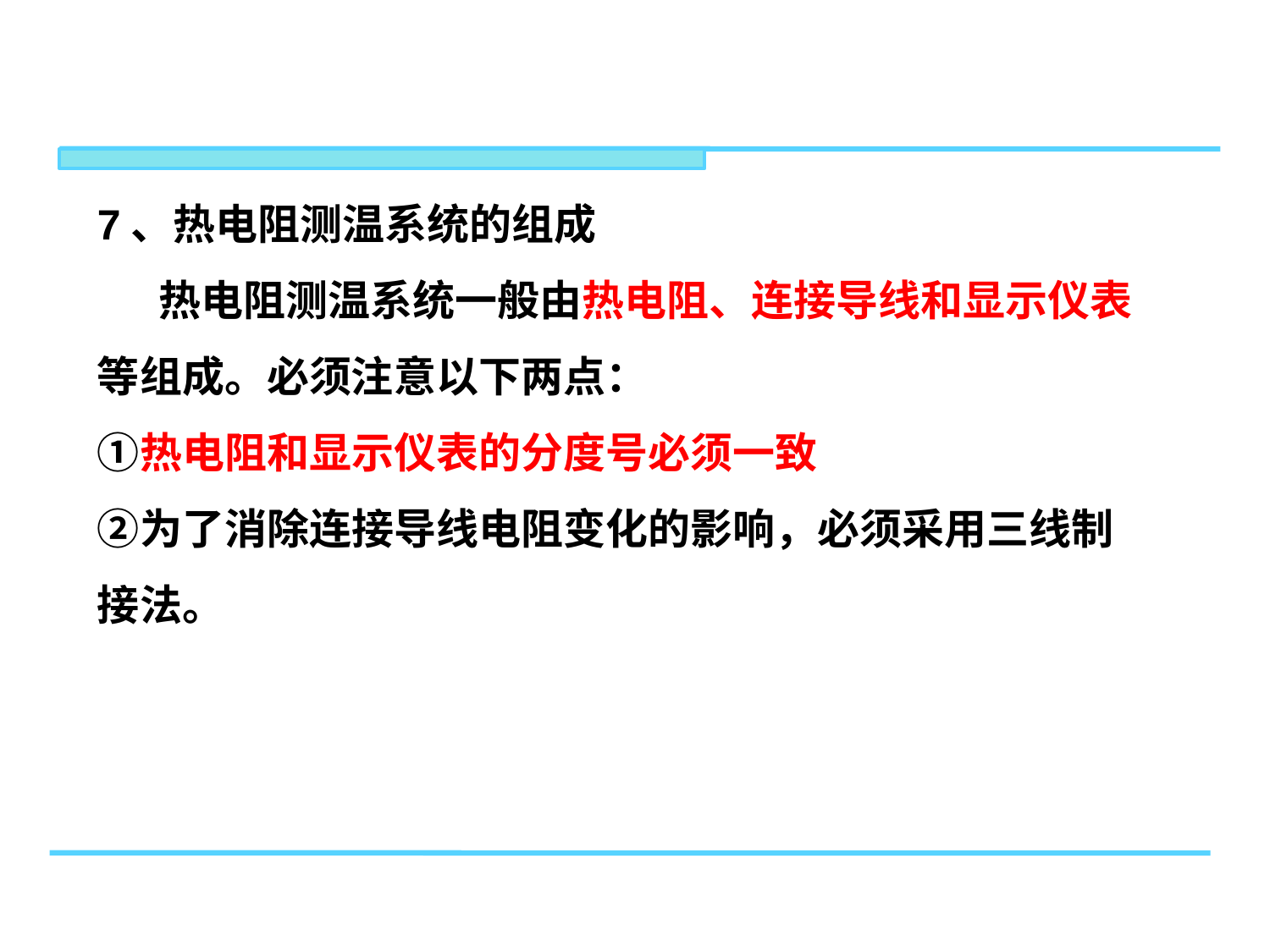

7、热电阻测温系统的组成
　  热电阻测温系统一般由热电阻、连接导线和显示仪表等组成。必须注意以下两点：
①热电阻和显示仪表的分度号必须一致
②为了消除连接导线电阻变化的影响，必须采用三线制接法。